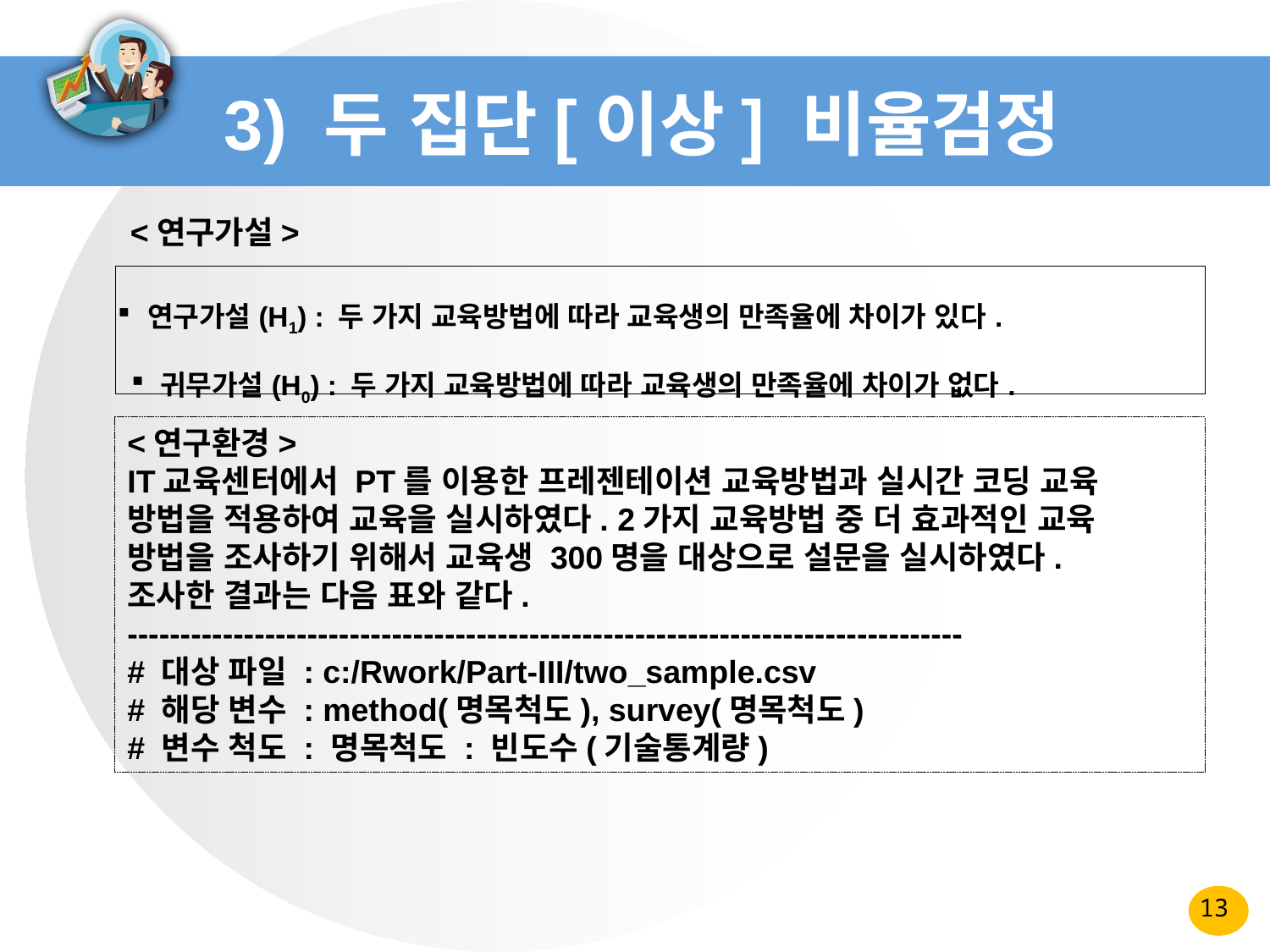

# 3) 두 집단[이상] 비율검정
<연구가설>
| 연구가설(H1) : 두 가지 교육방법에 따라 교육생의 만족율에 차이가 있다. 귀무가설(H0) : 두 가지 교육방법에 따라 교육생의 만족율에 차이가 없다. |
| --- |
<연구환경>
IT교육센터에서 PT를 이용한 프레젠테이션 교육방법과 실시간 코딩 교육
방법을 적용하여 교육을 실시하였다. 2가지 교육방법 중 더 효과적인 교육
방법을 조사하기 위해서 교육생 300명을 대상으로 설문을 실시하였다.
조사한 결과는 다음 표와 같다.
-------------------------------------------------------------------------------
# 대상 파일 : c:/Rwork/Part-III/two_sample.csv
# 해당 변수 : method(명목척도), survey(명목척도)
# 변수 척도 : 명목척도 : 빈도수(기술통계량)
13